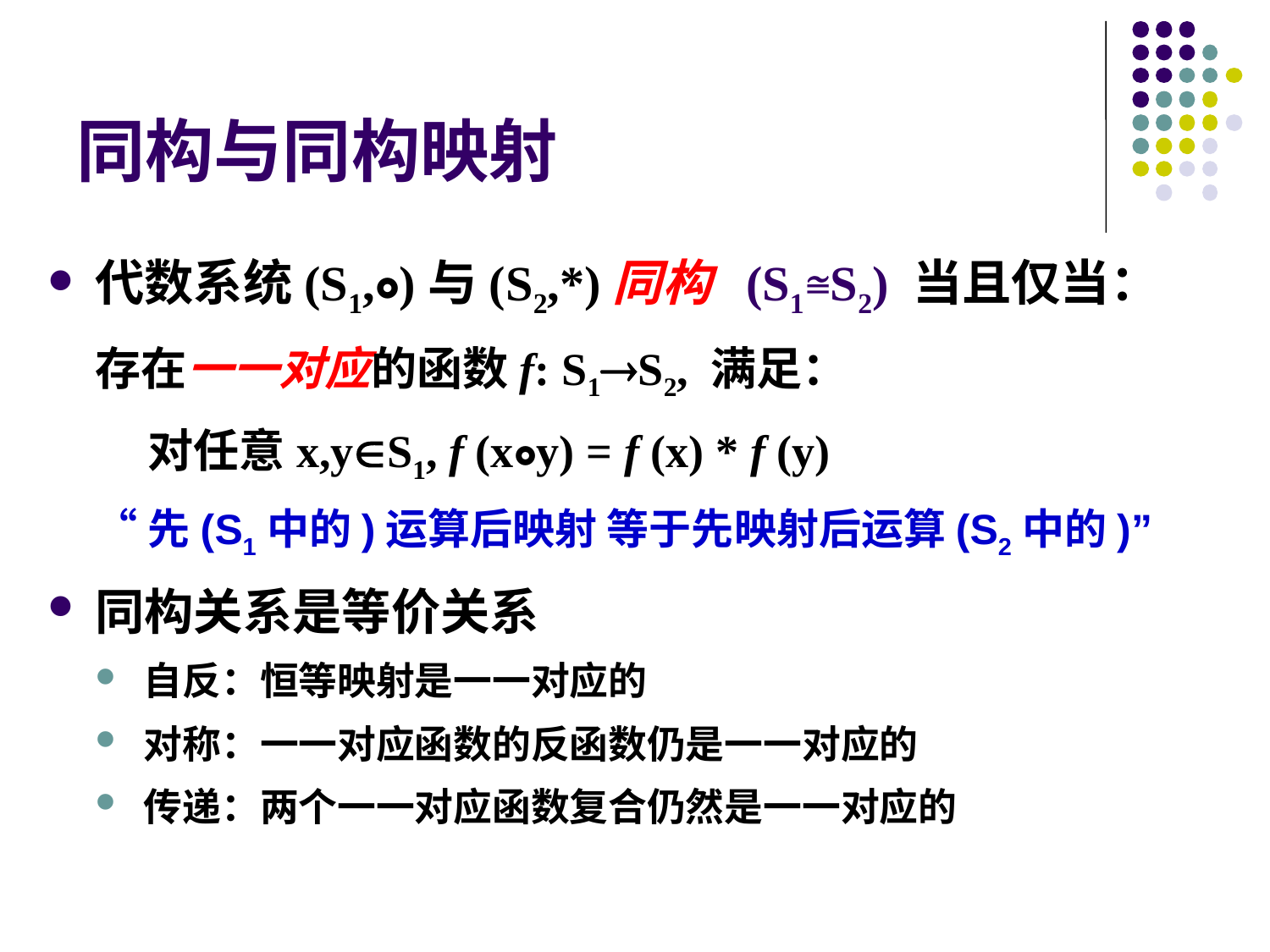

# 同构与同构映射
代数系统(S1,  ⃘)与(S2,*)同构  (S1≅S2) 当且仅当：
存在一一对应的函数f: S1→S2, 满足：
    对任意x,y∈S1, f (x  ⃘y) = f (x) * f (y)
“先(S1中的)运算后映射 等于先映射后运算(S2中的)”
同构关系是等价关系
自反：恒等映射是一一对应的
对称：一一对应函数的反函数仍是一一对应的
传递：两个一一对应函数复合仍然是一一对应的